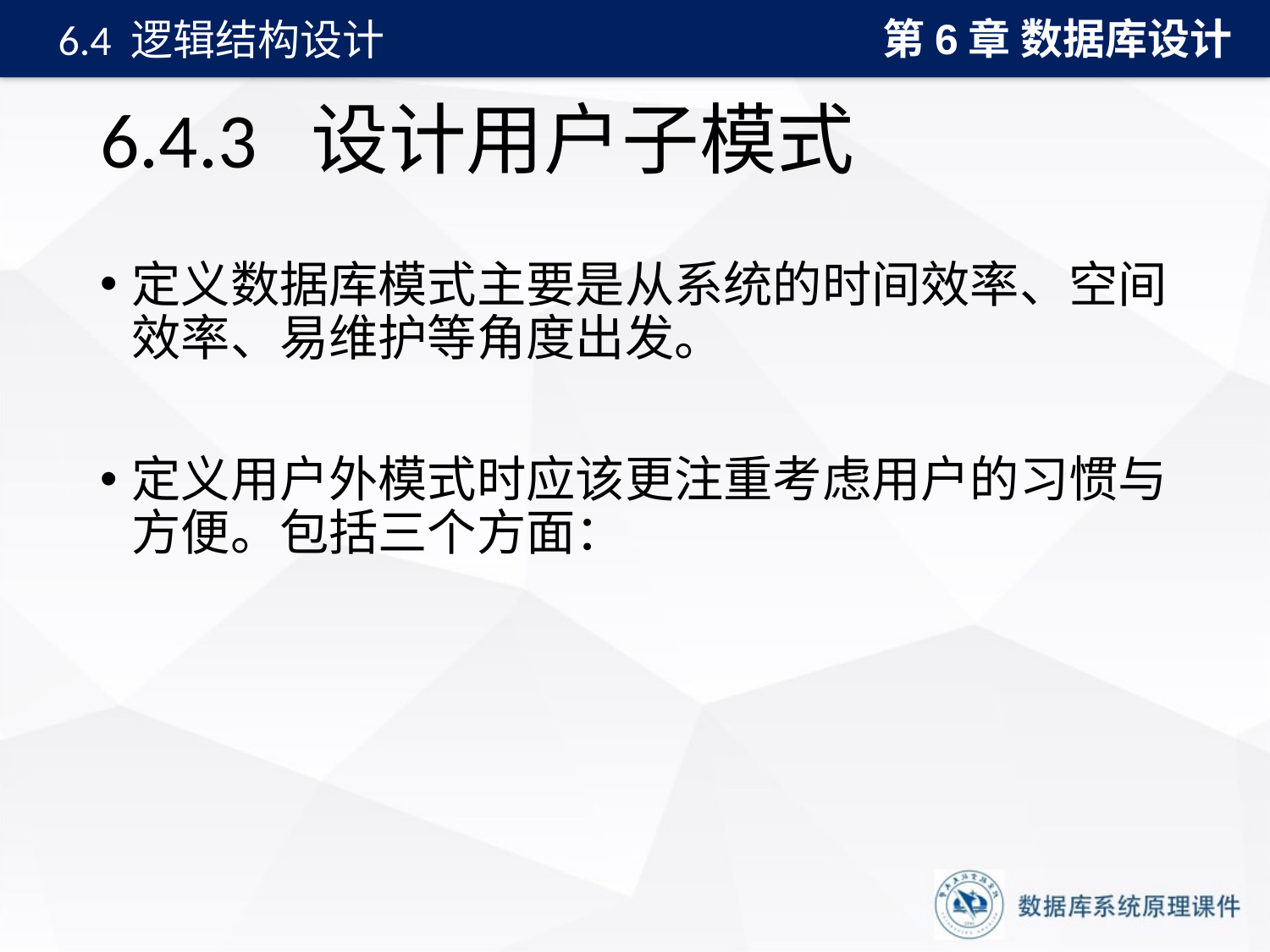

第6章 数据库设计
6.4 逻辑结构设计
# 6.4.3  设计用户子模式
定义数据库模式主要是从系统的时间效率、空间效率、易维护等角度出发。

定义用户外模式时应该更注重考虑用户的习惯与方便。包括三个方面：